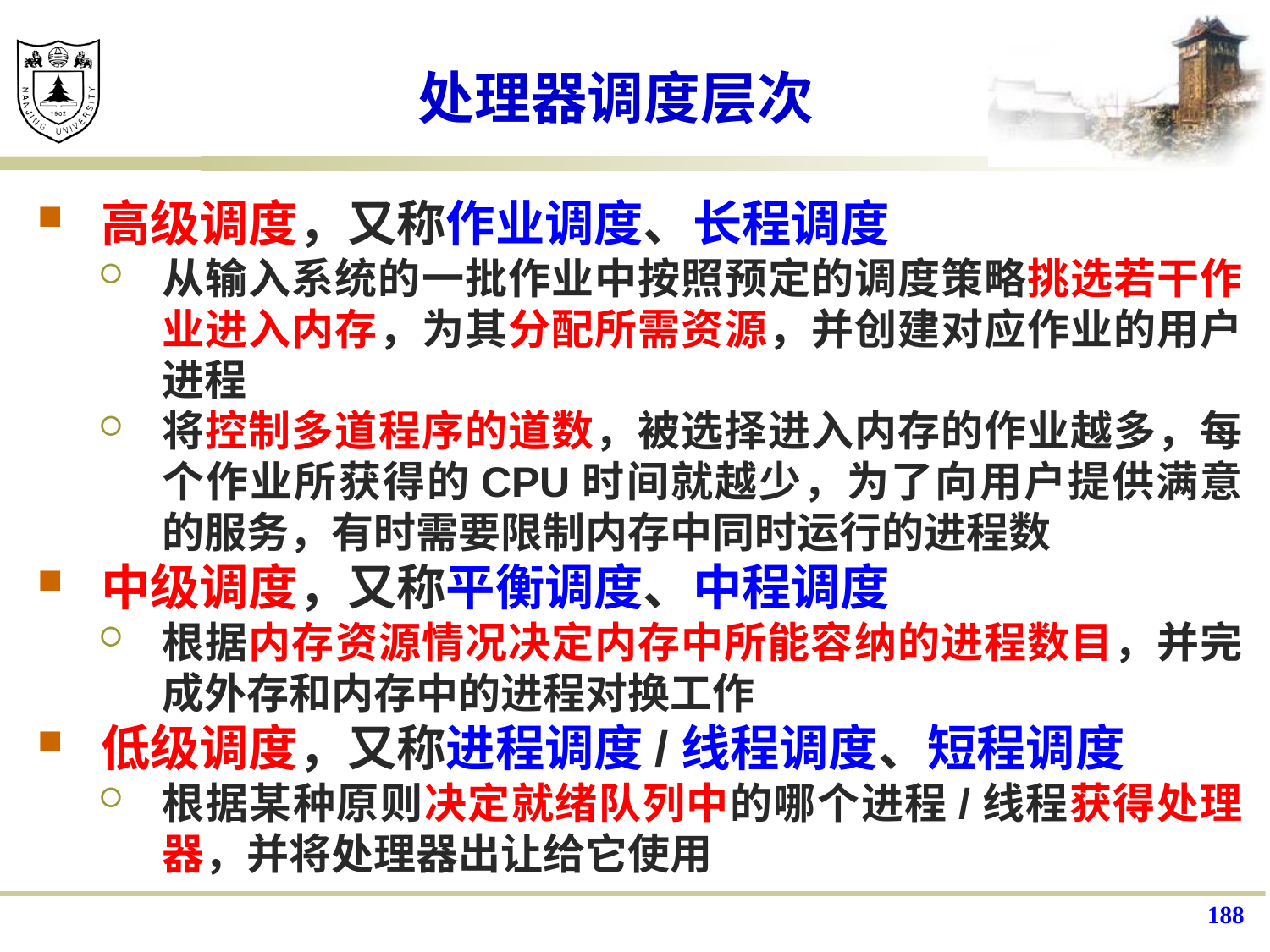

处理器调度层次
高级调度，又称作业调度、长程调度
从输入系统的一批作业中按照预定的调度策略挑选若干作业进入内存，为其分配所需资源，并创建对应作业的用户进程
将控制多道程序的道数，被选择进入内存的作业越多，每个作业所获得的CPU时间就越少，为了向用户提供满意的服务，有时需要限制内存中同时运行的进程数
中级调度，又称平衡调度、中程调度
根据内存资源情况决定内存中所能容纳的进程数目，并完成外存和内存中的进程对换工作
低级调度，又称进程调度/线程调度、短程调度
根据某种原则决定就绪队列中的哪个进程/线程获得处理器，并将处理器出让给它使用
188